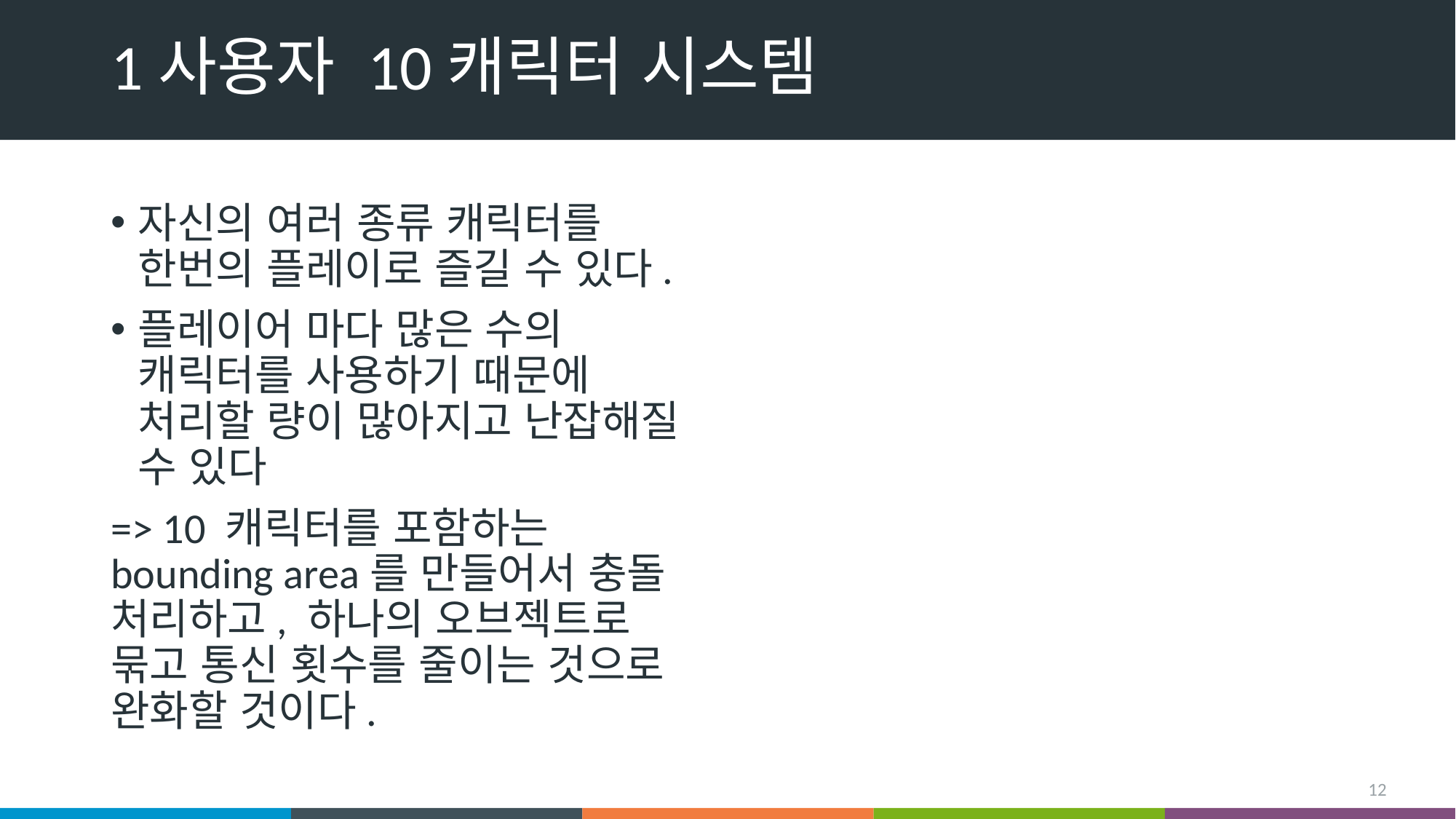

# 1사용자 10캐릭터 시스템
자신의 여러 종류 캐릭터를 한번의 플레이로 즐길 수 있다.
플레이어 마다 많은 수의 캐릭터를 사용하기 때문에 처리할 량이 많아지고 난잡해질 수 있다
=> 10 캐릭터를 포함하는 bounding area를 만들어서 충돌 처리하고, 하나의 오브젝트로 묶고 통신 횟수를 줄이는 것으로 완화할 것이다.
12